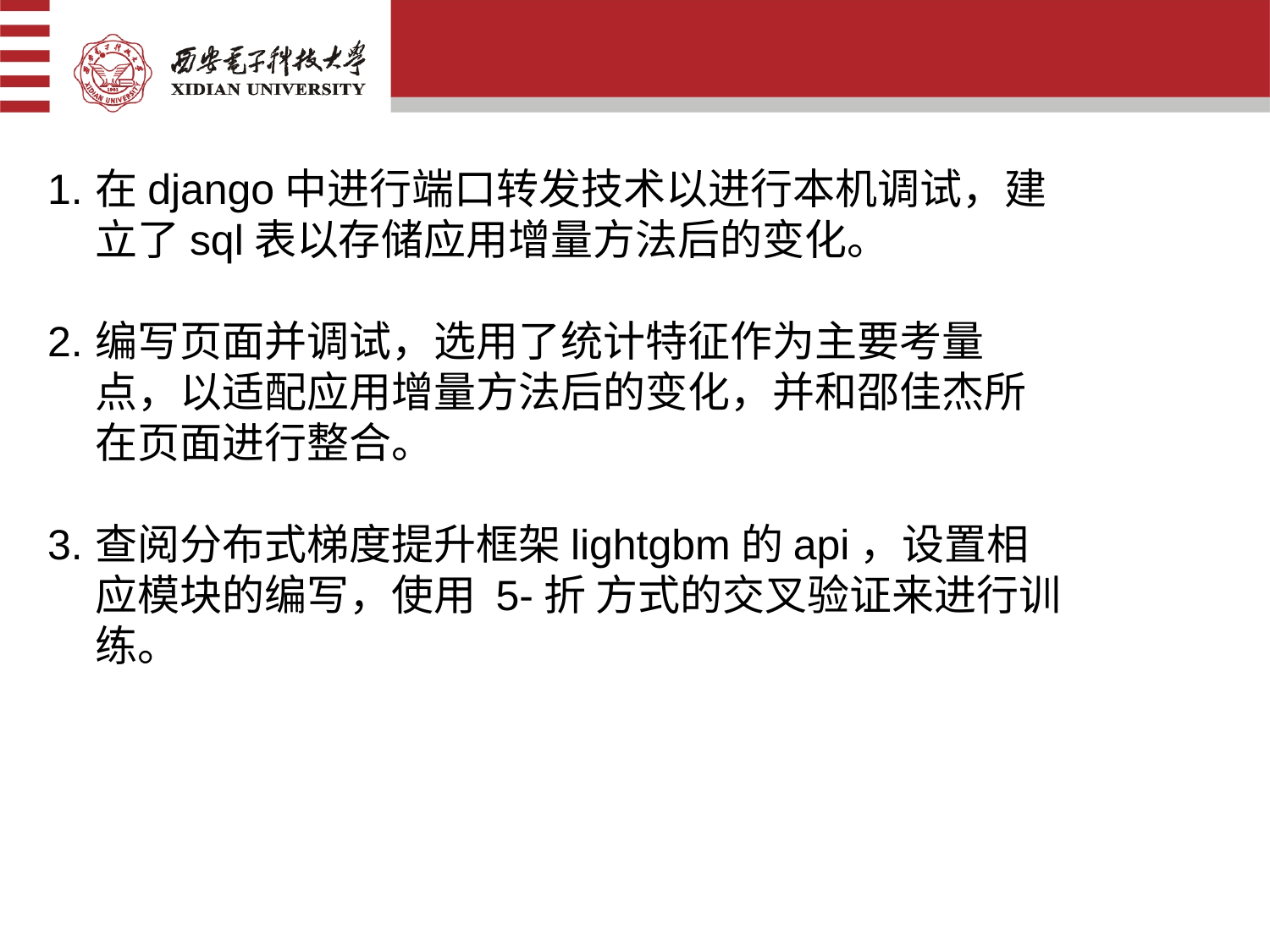

在django中进行端口转发技术以进行本机调试，建立了sql表以存储应用增量方法后的变化。

编写页面并调试，选用了统计特征作为主要考量点，以适配应用增量方法后的变化，并和邵佳杰所在页面进行整合。

查阅分布式梯度提升框架lightgbm的api，设置相应模块的编写，使用 5-折 方式的交叉验证来进行训练。